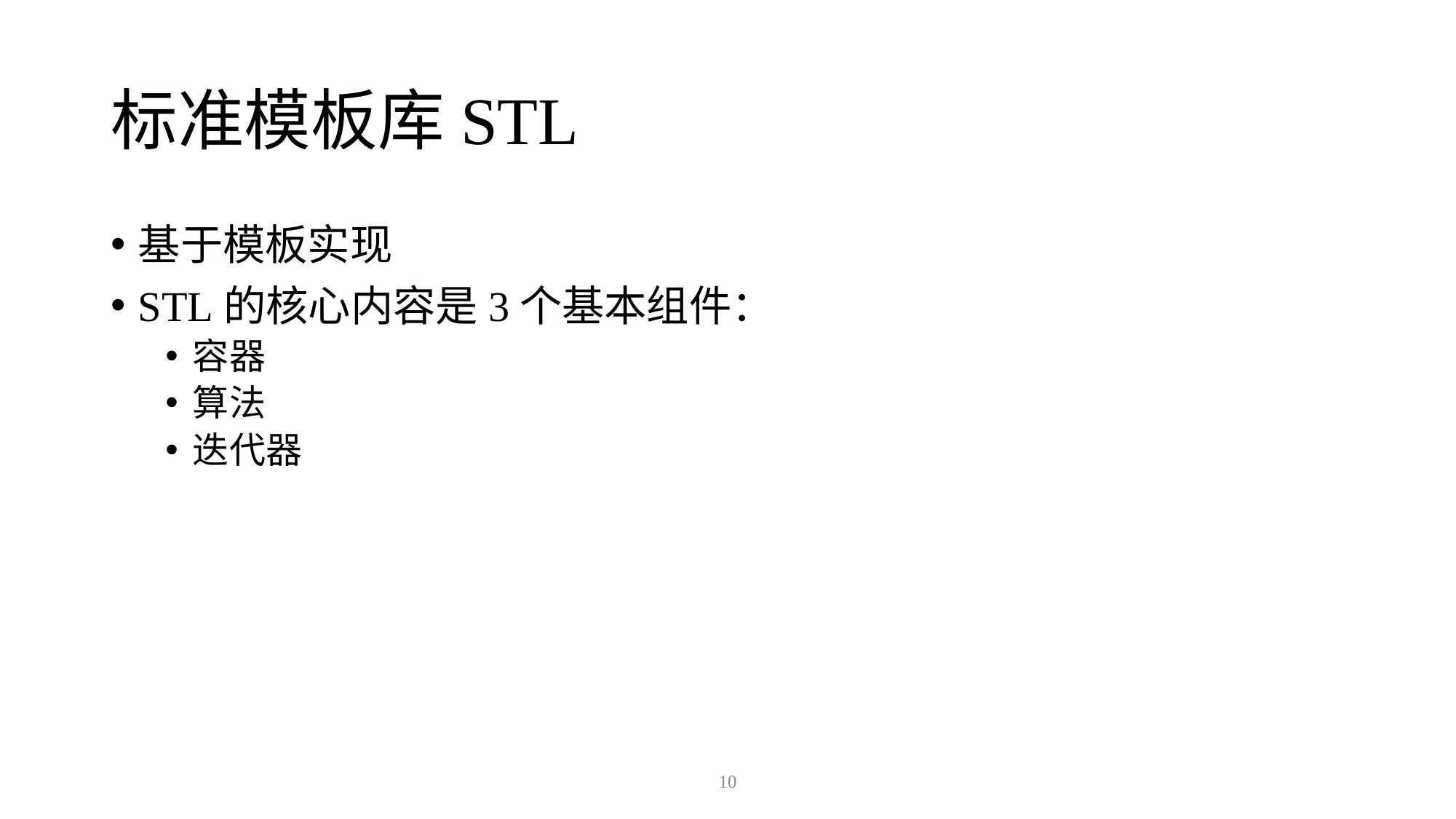

# 标准模板库STL
基于模板实现
STL的核心内容是3个基本组件：
容器
算法
迭代器

10